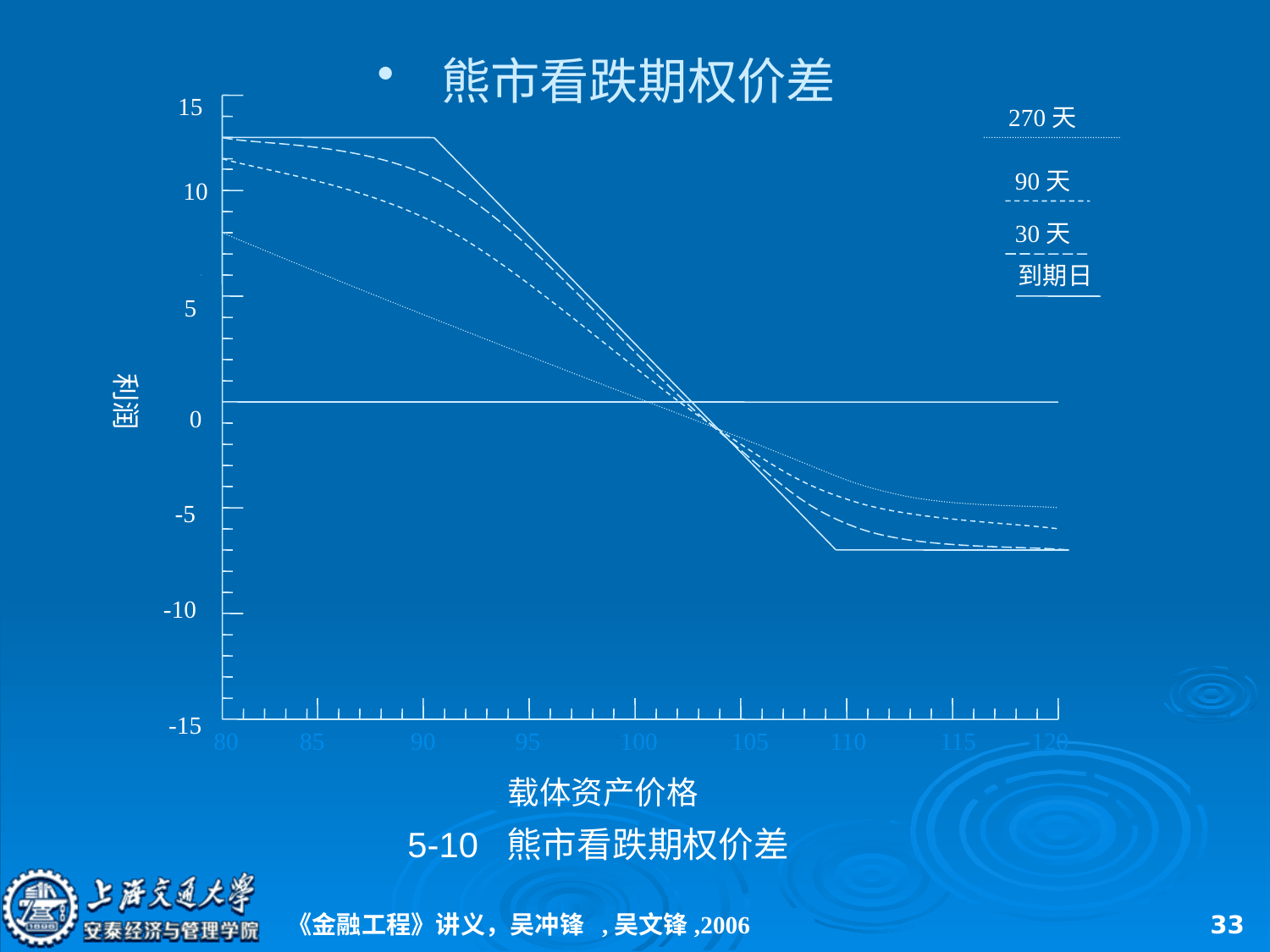

# 熊市看跌期权价差
15

270天

90天
10

30天

到期日

5

利润

0

-5

-10

-15

80          85              90             95             100            105          110            115         120

载体资产价格
5-10  熊市看跌期权价差